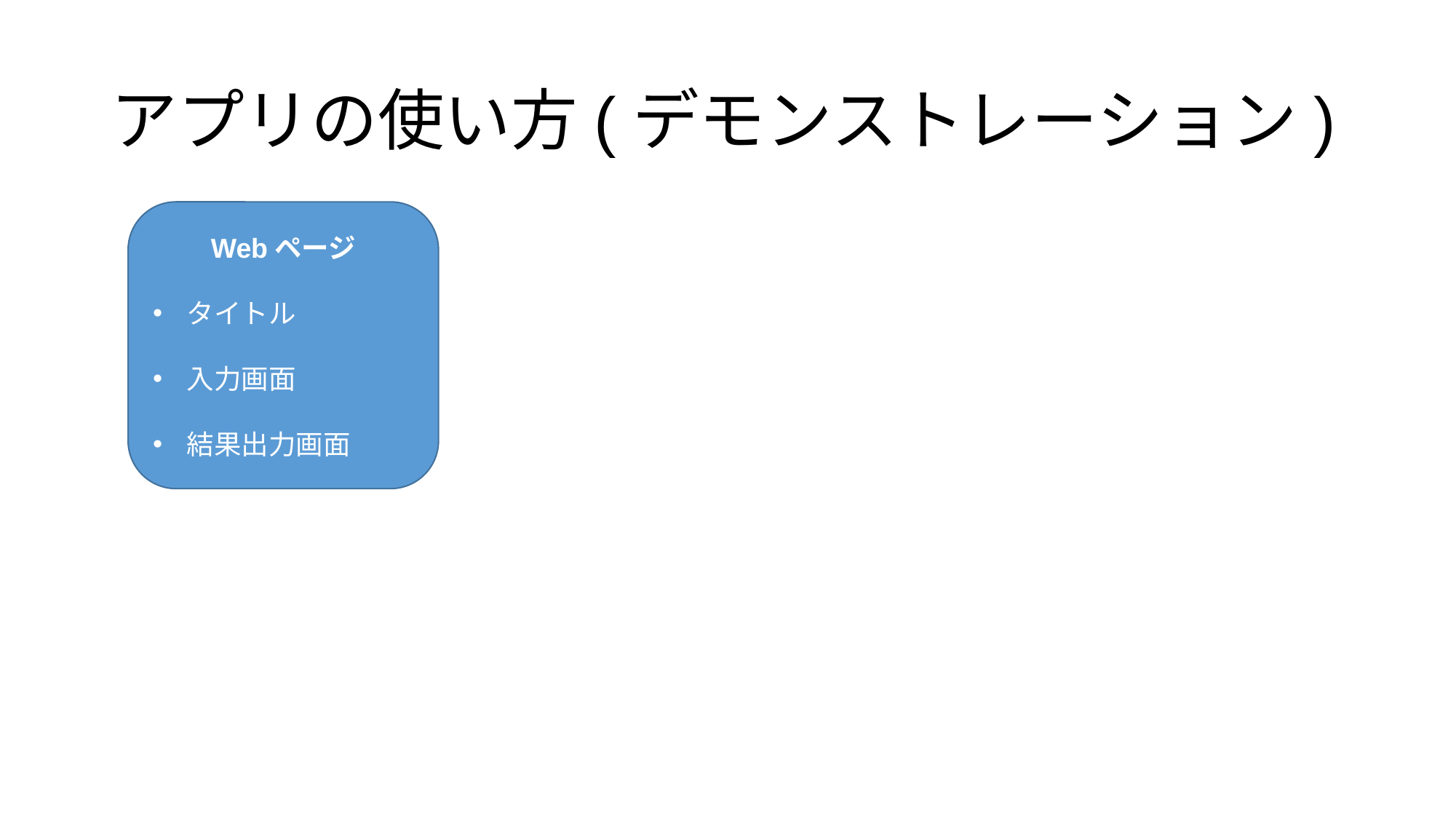

# アプリの使い方(デモンストレーション)

Webページ

タイトル

入力画面

結果出力画面